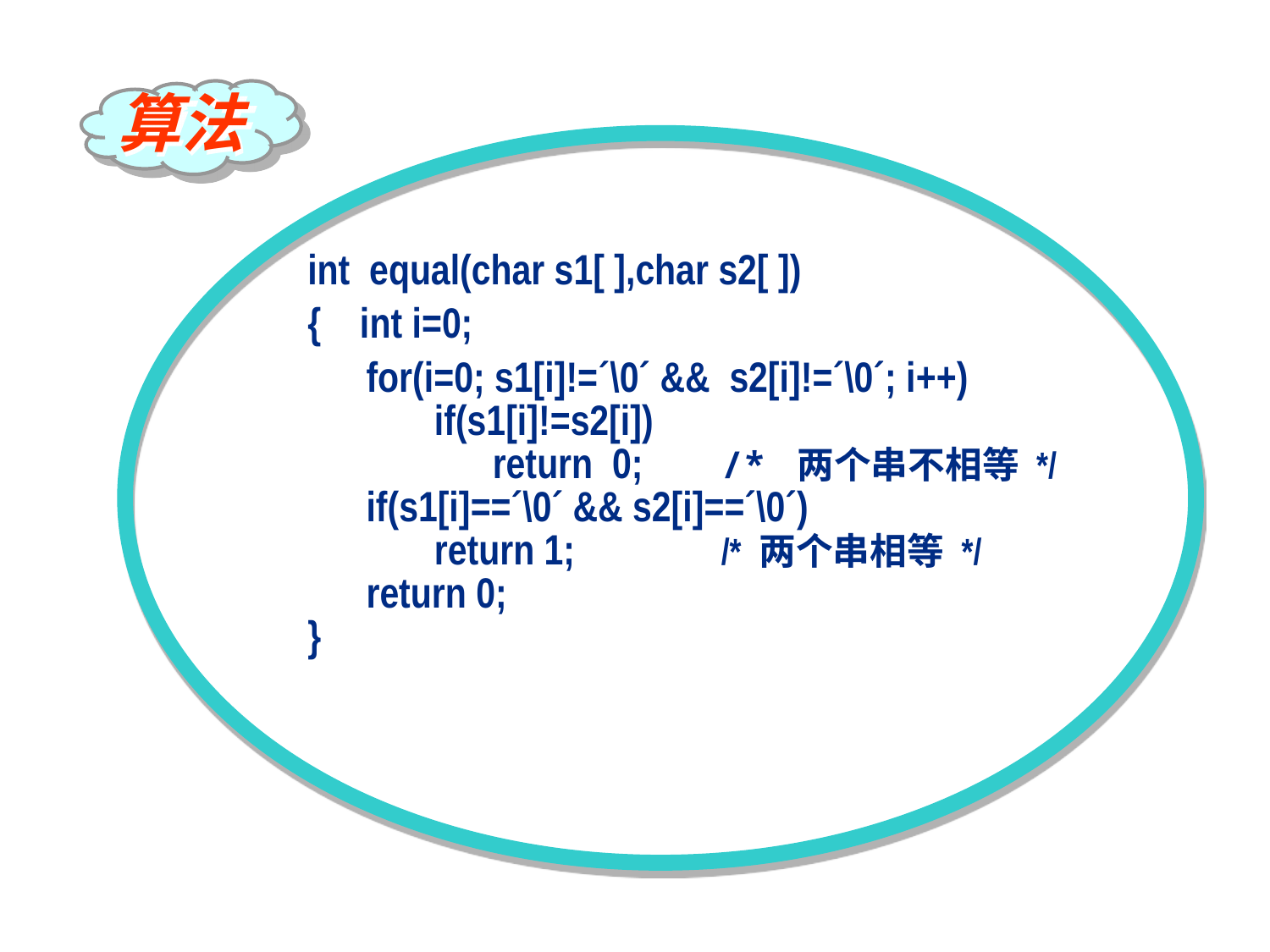

算法

int  equal(char s1[ ],char s2[ ])
{    int i=0;
      for(i=0; s1[i]!=´\0´ &&  s2[i]!=´\0´; i++)
             if(s1[i]!=s2[i])
                   return  0;        /* 两个串不相等 */
      if(s1[i]==´\0´ && s2[i]==´\0´)
             return 1;               /* 两个串相等 */
      return 0;
}